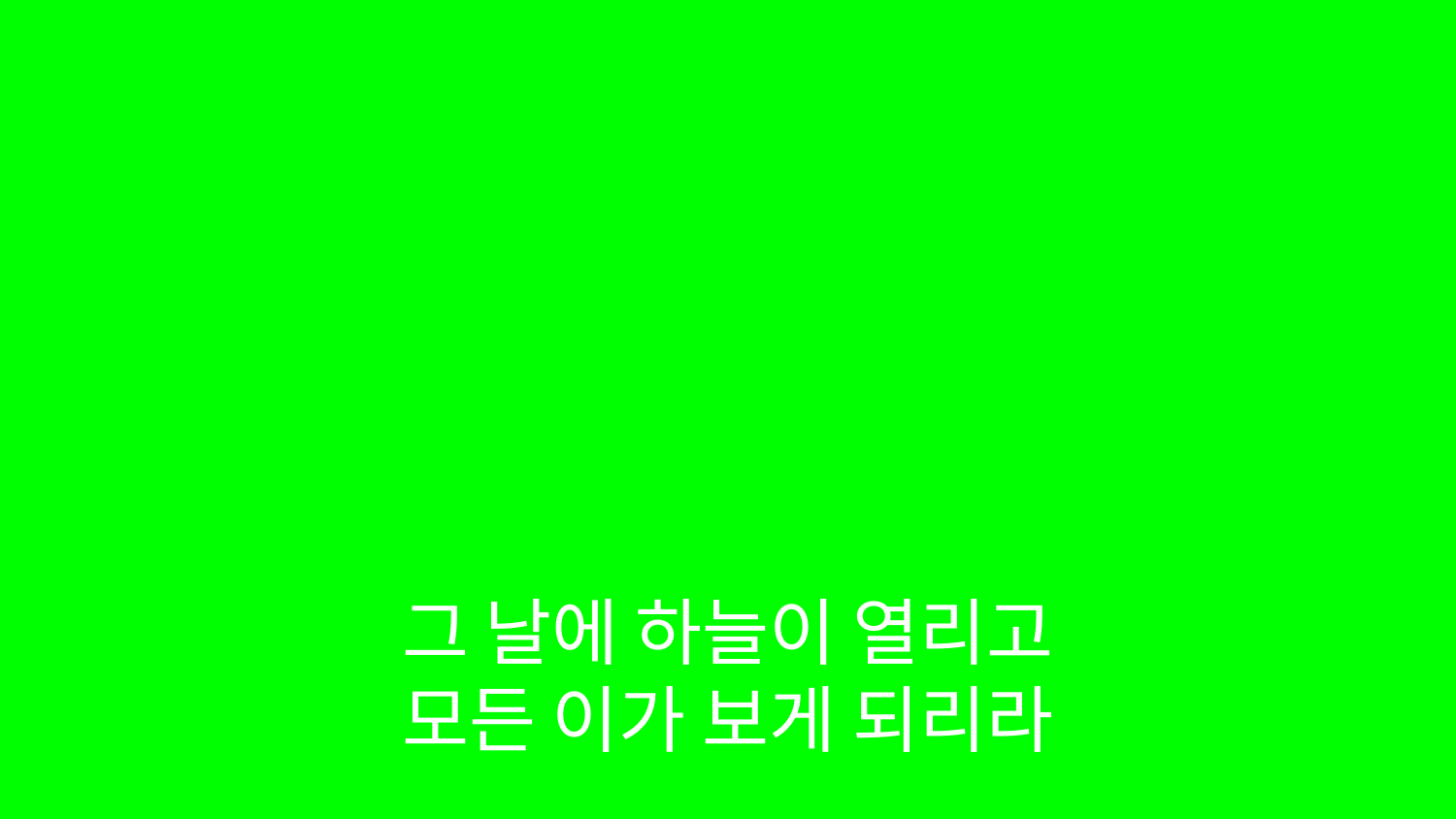

# 그 날에 하늘이 열리고
모든 이가 보게 되리라